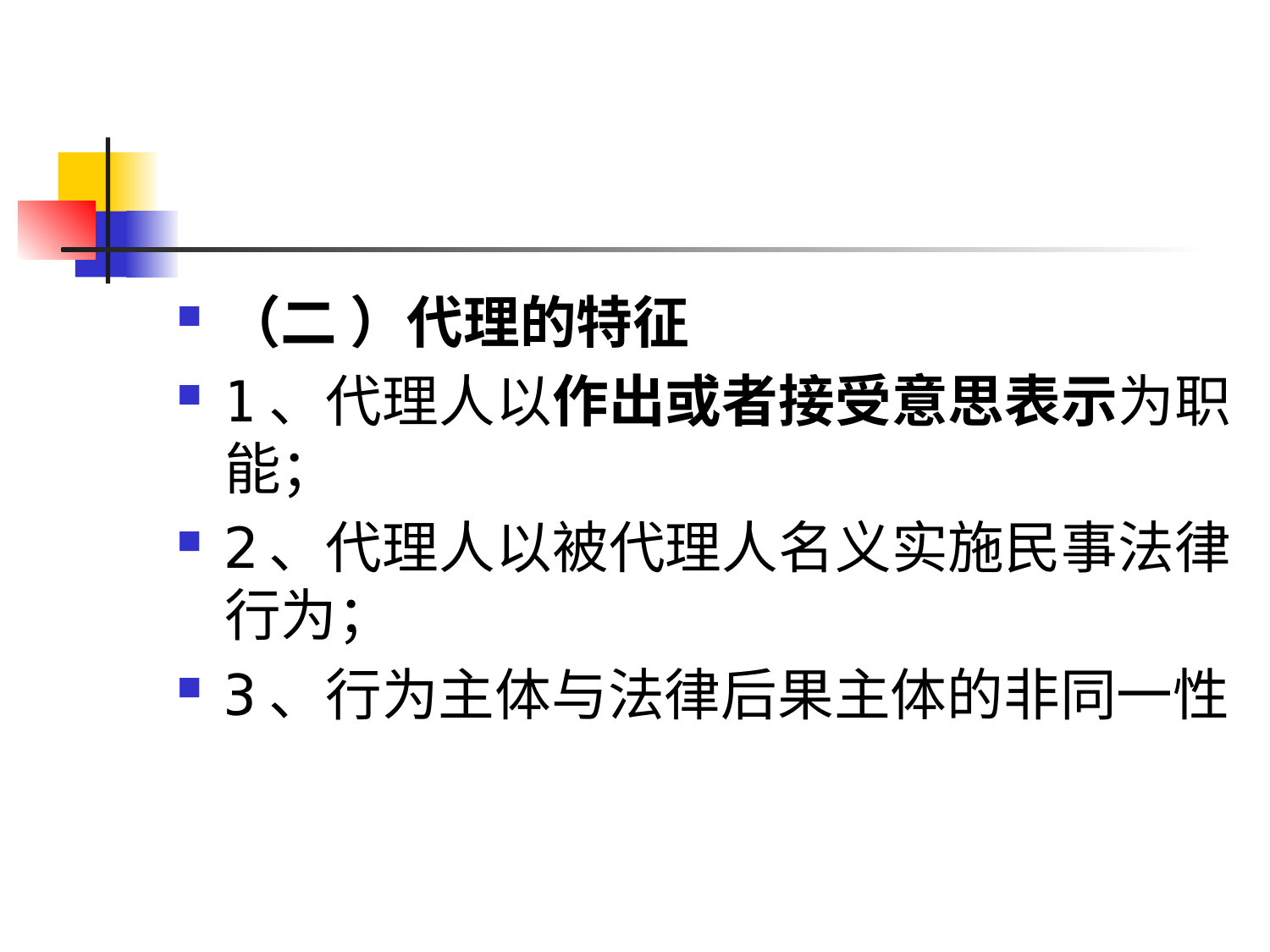

#
（二 ）代理的特征
1、代理人以作出或者接受意思表示为职能；
2、代理人以被代理人名义实施民事法律行为；
3、行为主体与法律后果主体的非同一性